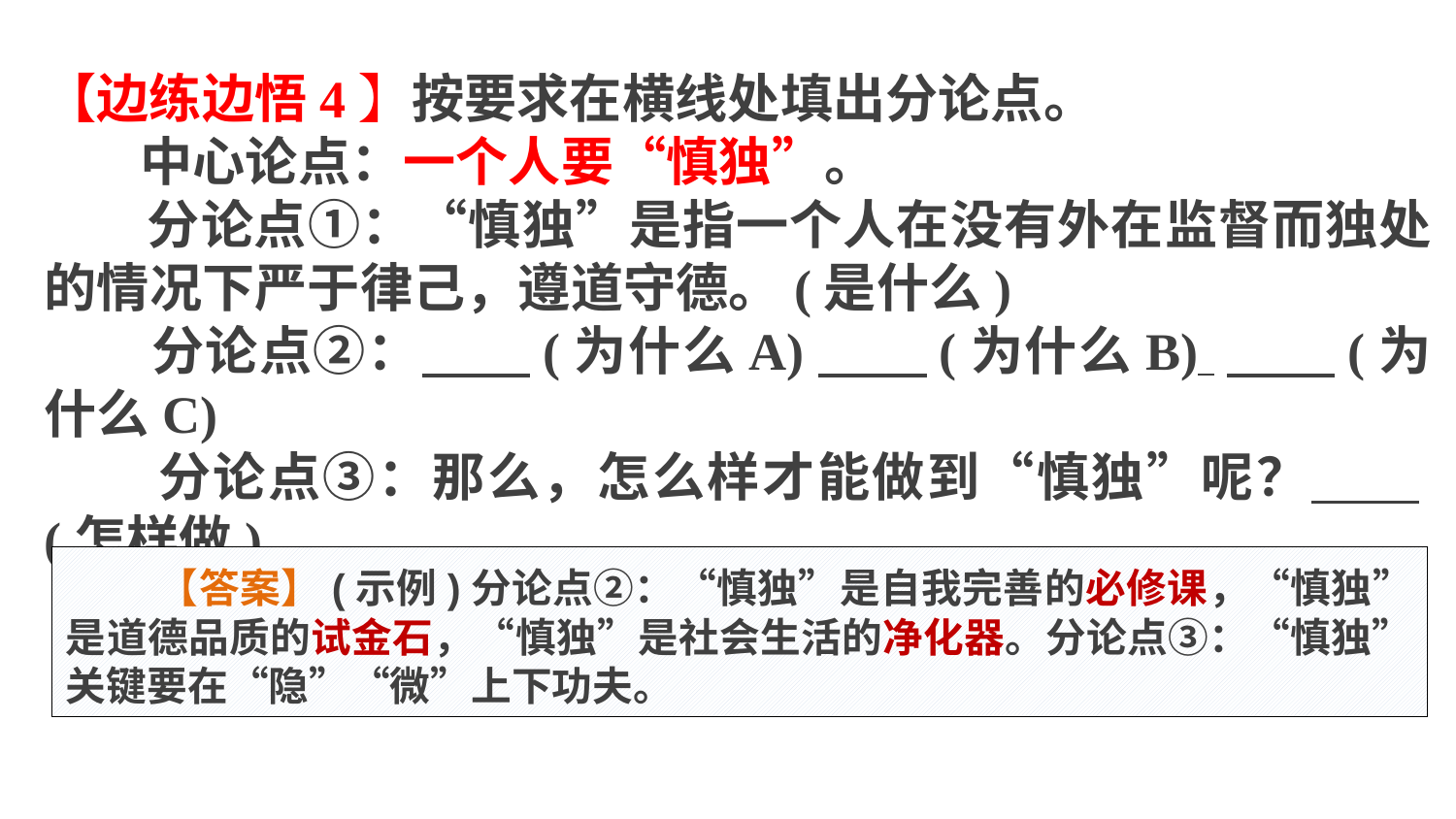

【边练边悟4】按要求在横线处填出分论点。
       中心论点：一个人要“慎独”。
       分论点①：“慎独”是指一个人在没有外在监督而独处的情况下严于律己，遵道守德。(是什么)
       分论点②：　　(为什么A)　　(为什么B) 　　(为什么C)
       分论点③：那么，怎么样才能做到“慎独”呢？　　(怎样做)
       【答案】(示例)分论点②：“慎独”是自我完善的必修课，“慎独”是道德品质的试金石，“慎独”是社会生活的净化器。分论点③：“慎独”关键要在“隐”“微”上下功夫。